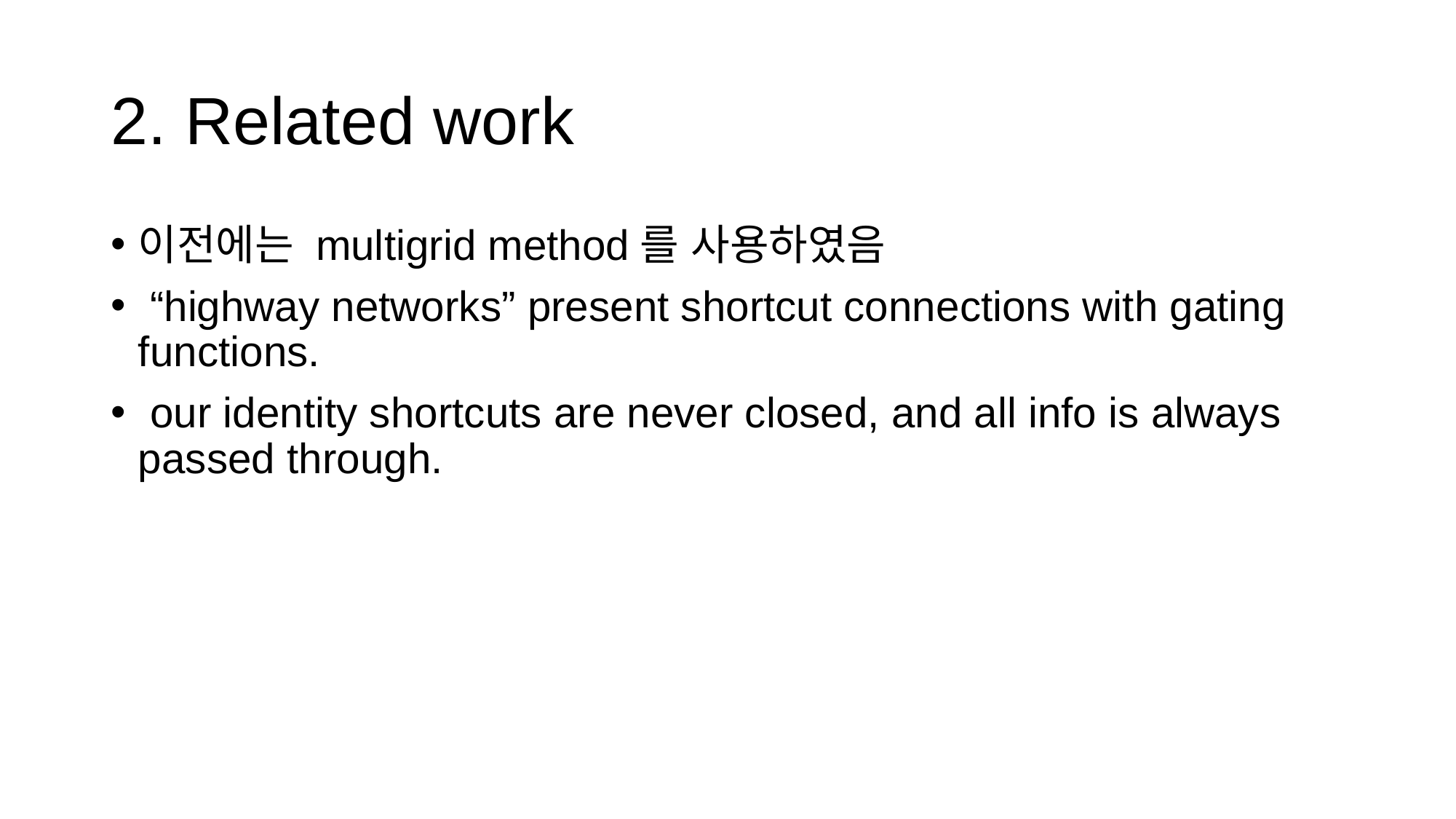

# 2. Related work
이전에는 multigrid method를 사용하였음
 “highway networks” present shortcut connections with gating functions.
 our identity shortcuts are never closed, and all info is always passed through.